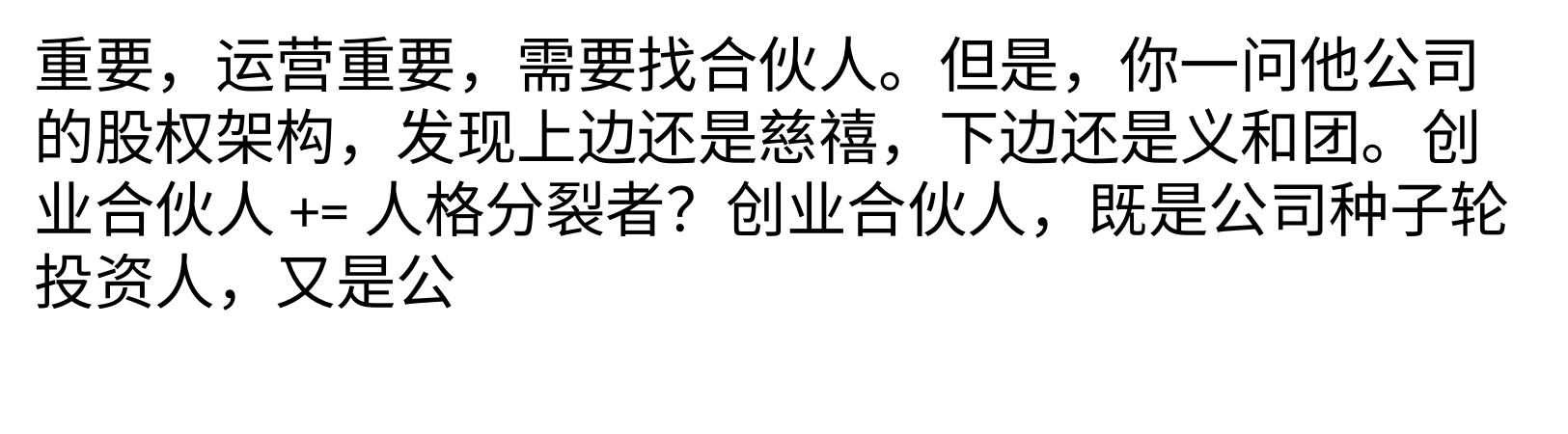

重要，运营重要，需要找合伙人。但是，你一问他公司的股权架构，发现上边还是慈禧，下边还是义和团。创业合伙人+=人格分裂者？创业合伙人，既是公司种子轮投资人，又是公